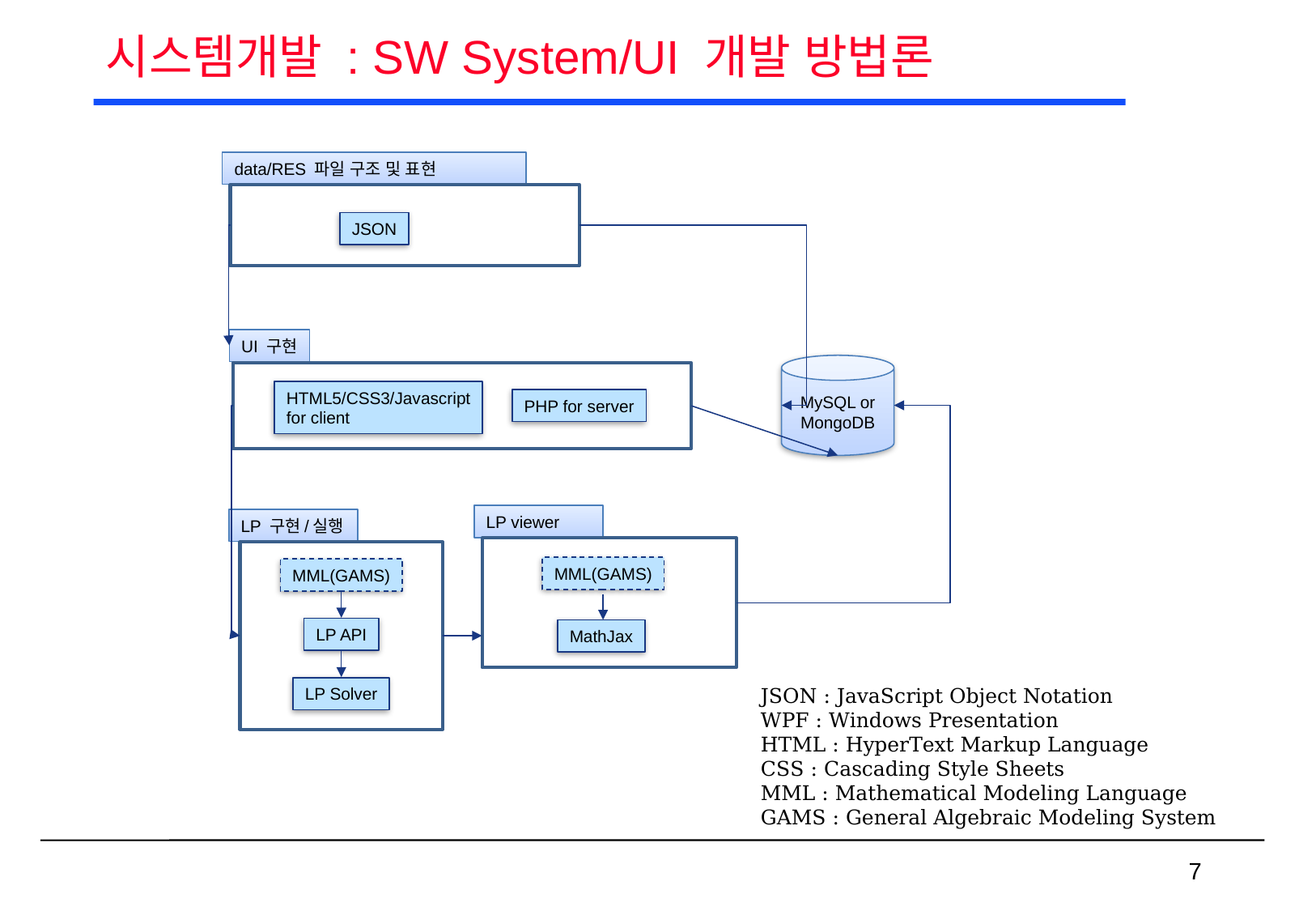

# 시스템개발 : SW System/UI 개발 방법론
data/RES 파일 구조 및 표현

JSON
UI 구현
MySQL or
MongoDB

HTML5/CSS3/Javascript
for client
PHP for server
LP viewer
LP 구현/실행

MML(GAMS)
MML(GAMS)
LP API
MathJax
JSON : JavaScript Object Notation
WPF : Windows Presentation
HTML : HyperText Markup Language
CSS : Cascading Style Sheets
MML : Mathematical Modeling Language
GAMS : General Algebraic Modeling System
LP Solver
 7